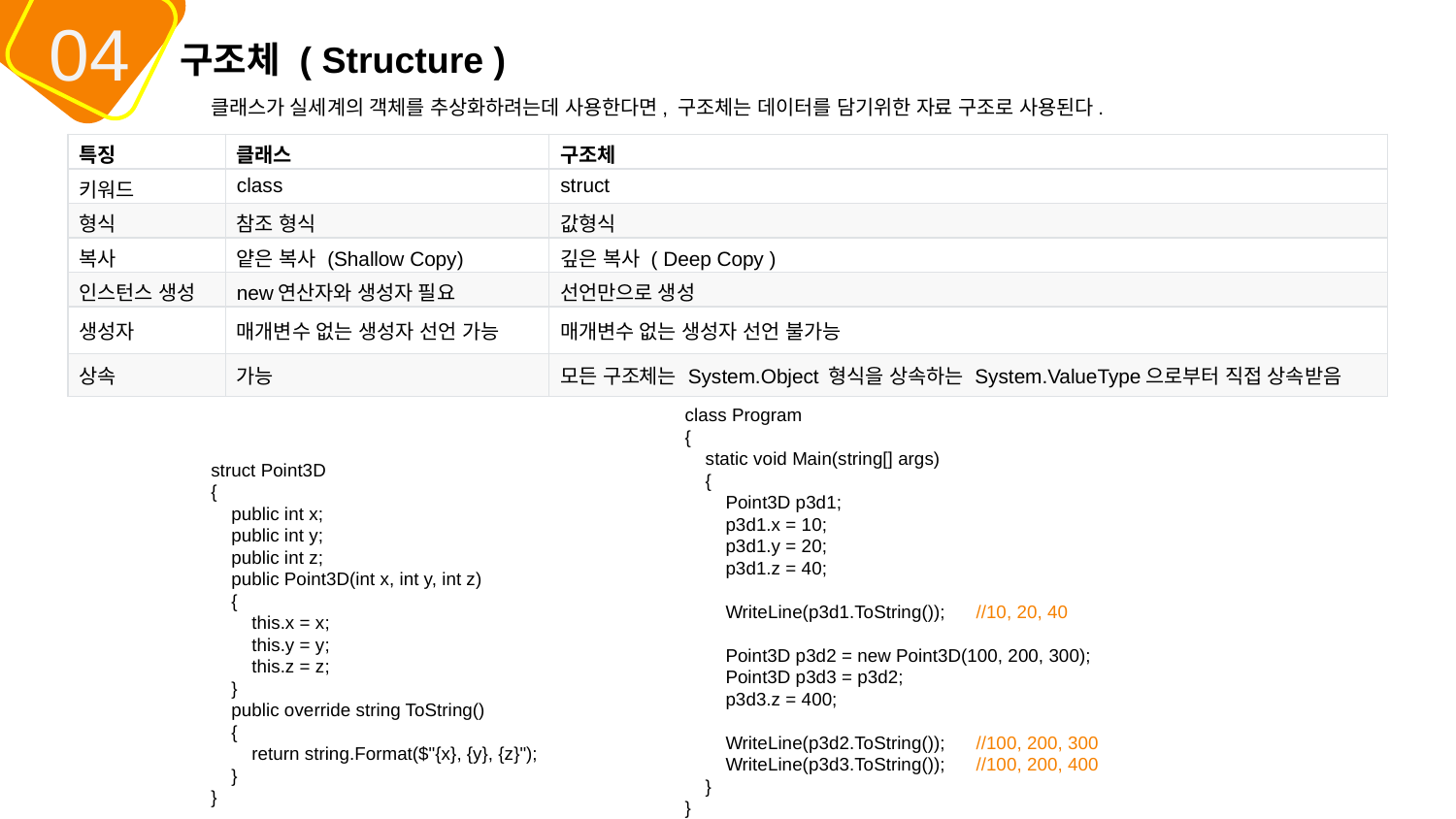

04
구조체 ( Structure )
클래스가 실세계의 객체를 추상화하려는데 사용한다면, 구조체는 데이터를 담기위한 자료 구조로 사용된다.

| 특징 | 클래스 | 구조체 |
| --- | --- | --- |
| 키워드 | class | struct |
| 형식 | 참조 형식 | 값형식 |
| 복사 | 얕은 복사 (Shallow Copy) | 깊은 복사 ( Deep Copy ) |
| 인스턴스 생성 | new연산자와 생성자 필요 | 선언만으로 생성 |
| 생성자 | 매개변수 없는 생성자 선언 가능 | 매개변수 없는 생성자 선언 불가능 |
| 상속 | 가능 | 모든 구조체는 System.Object 형식을 상속하는 System.ValueType으로부터 직접 상속받음 |
class Program
{
    static void Main(string[] args)
    {
        Point3D p3d1;
        p3d1.x = 10;
        p3d1.y = 20;
        p3d1.z = 40;

        WriteLine(p3d1.ToString());	//10, 20, 40

        Point3D p3d2 = new Point3D(100, 200, 300);
        Point3D p3d3 = p3d2;
        p3d3.z = 400;

        WriteLine(p3d2.ToString());	//100, 200, 300
        WriteLine(p3d3.ToString());	//100, 200, 400
    }
}
struct Point3D
{
    public int x;
    public int y;
    public int z;
    public Point3D(int x, int y, int z)
    {
        this.x = x;
        this.y = y;
        this.z = z;
    }
    public override string ToString()
    {
        return string.Format($"{x}, {y}, {z}");
    }
}